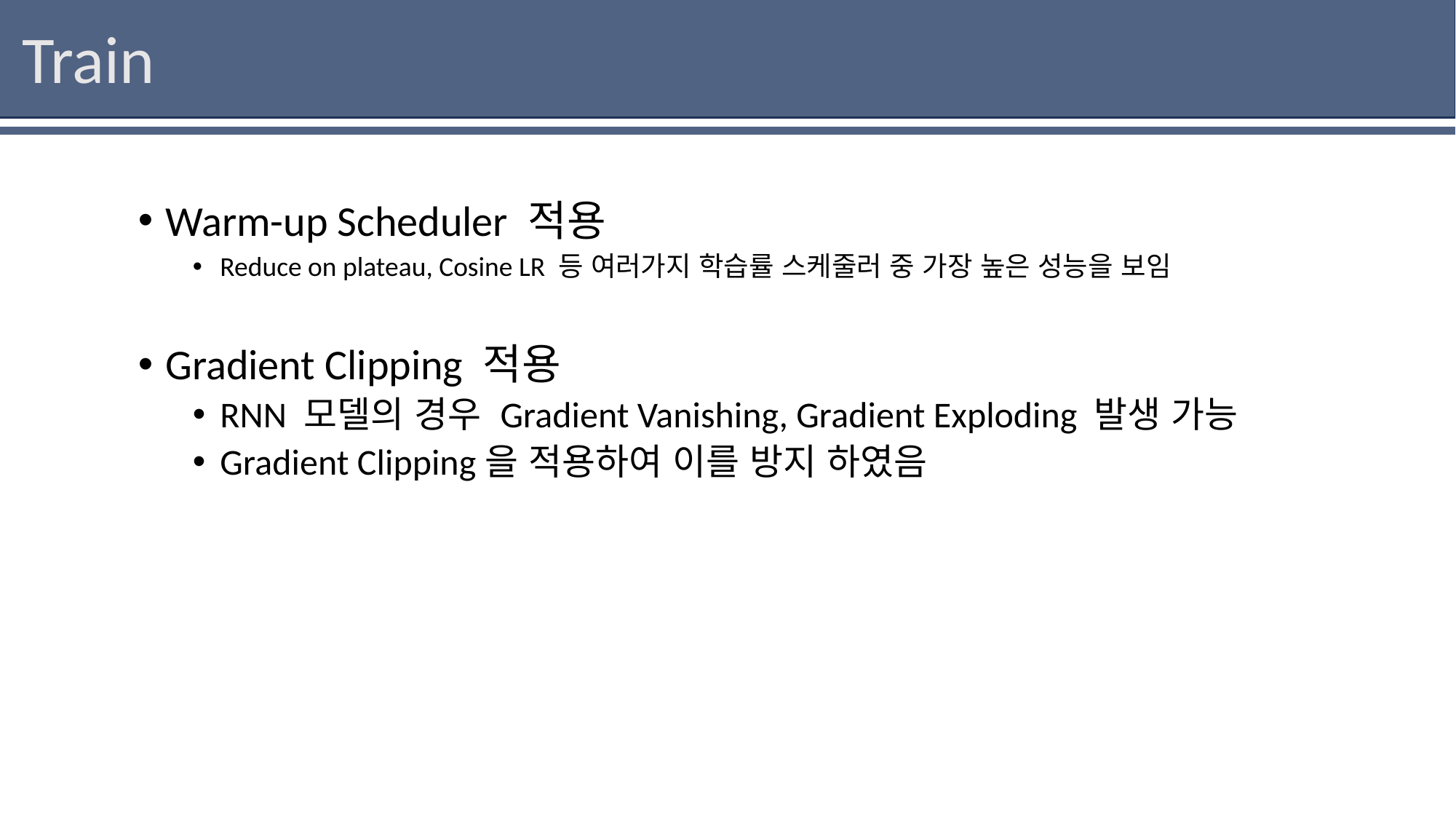

# Train

Warm-up Scheduler 적용
Reduce on plateau, Cosine LR 등 여러가지 학습률 스케줄러 중 가장 높은 성능을 보임

Gradient Clipping 적용
RNN 모델의 경우 Gradient Vanishing, Gradient Exploding 발생 가능
Gradient Clipping을 적용하여 이를 방지 하였음